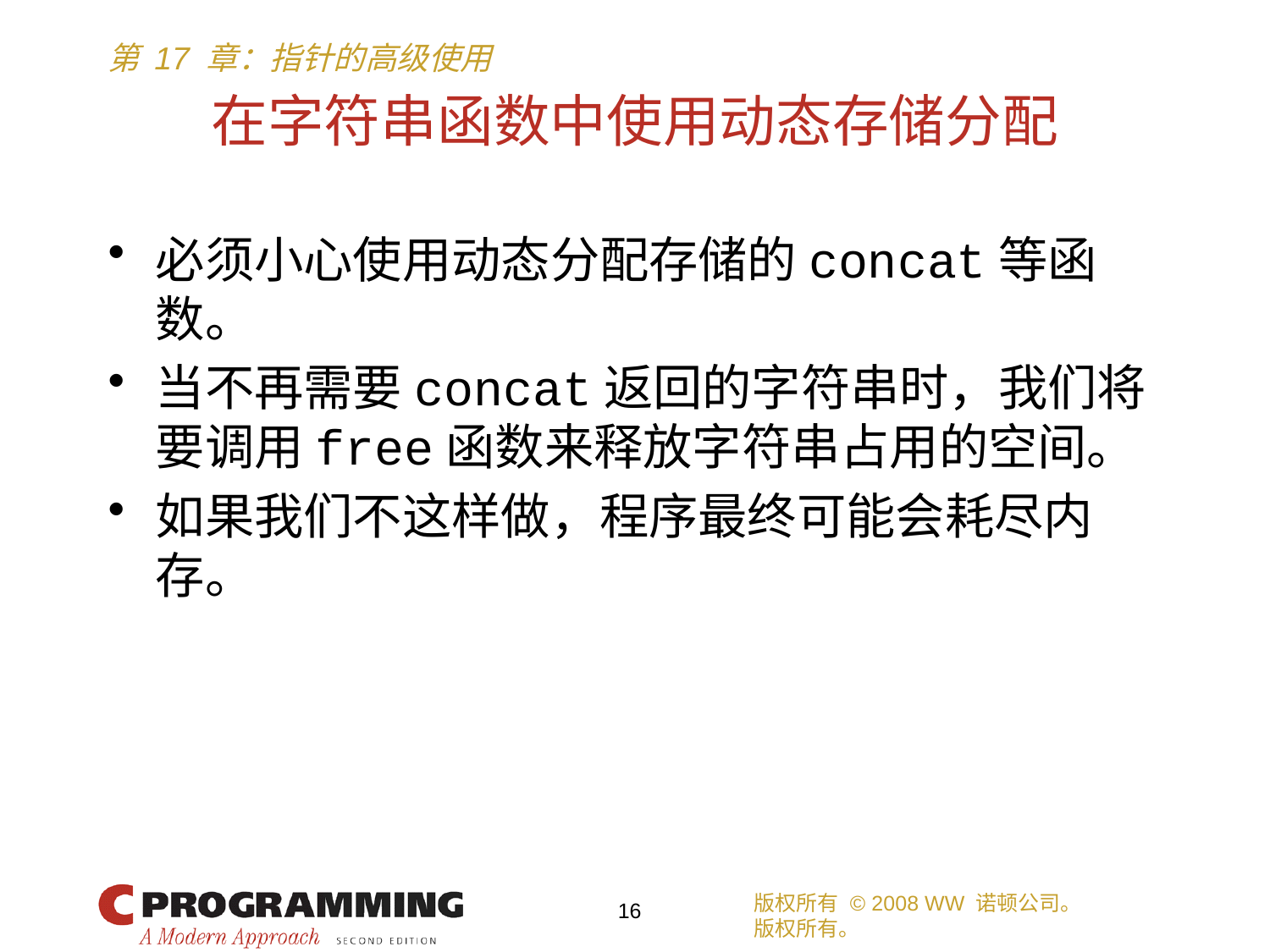

# 在字符串函数中使用动态存储分配
必须小心使用动态分配存储的concat等函数。
当不再需要concat返回的字符串时，我们将要调用free函数来释放字符串占用的空间。
如果我们不这样做，程序最终可能会耗尽内存。
版权所有 © 2008 WW 诺顿公司。
版权所有。
16